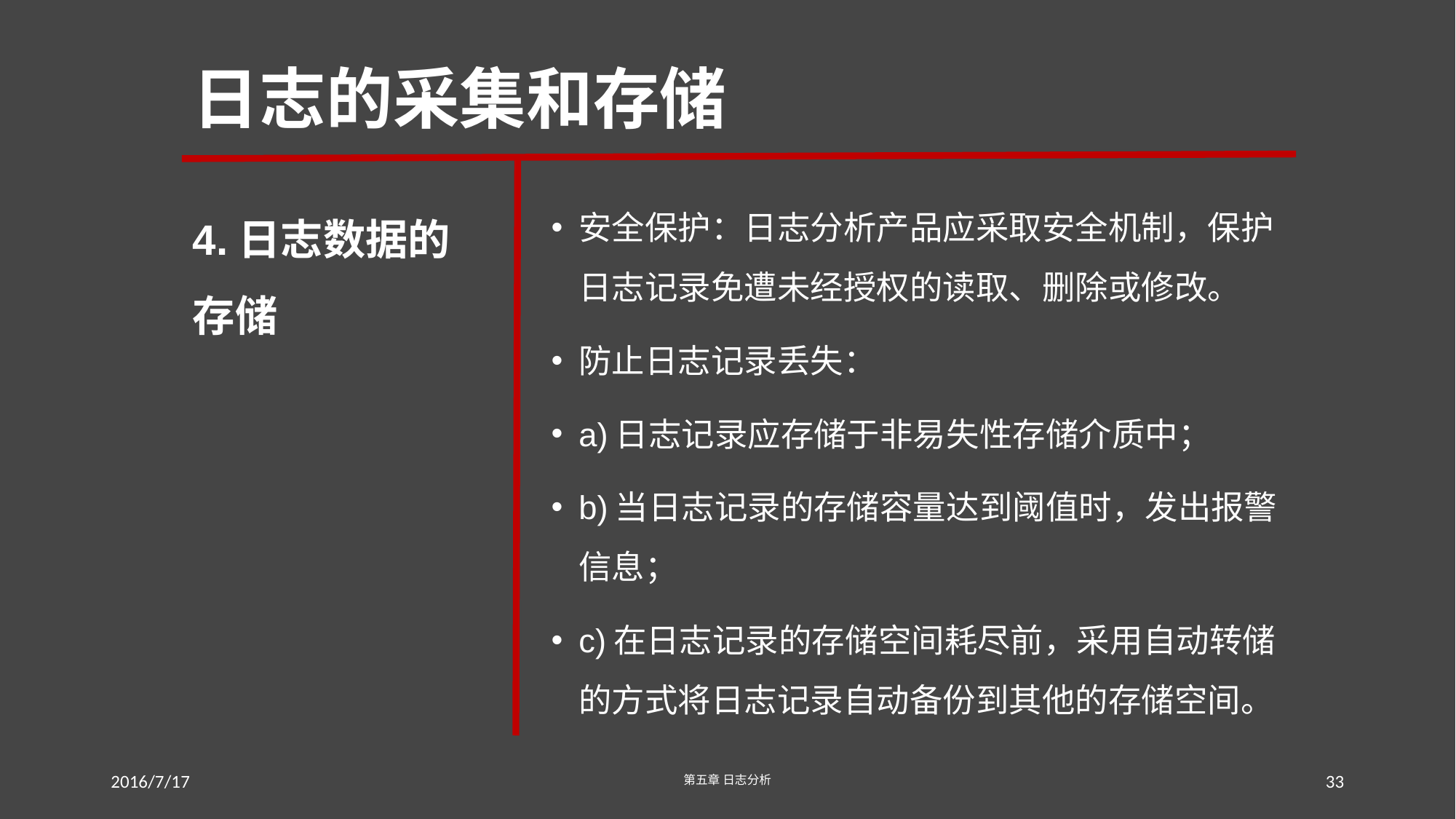

# 日志的采集和存储
4.日志数据的存储
安全保护：日志分析产品应采取安全机制，保护日志记录免遭未经授权的读取、删除或修改。
防止日志记录丢失：
a)日志记录应存储于非易失性存储介质中；
b)当日志记录的存储容量达到阈值时，发出报警信息；
c)在日志记录的存储空间耗尽前，采用自动转储的方式将日志记录自动备份到其他的存储空间。
2016/7/17
第五章 日志分析
33